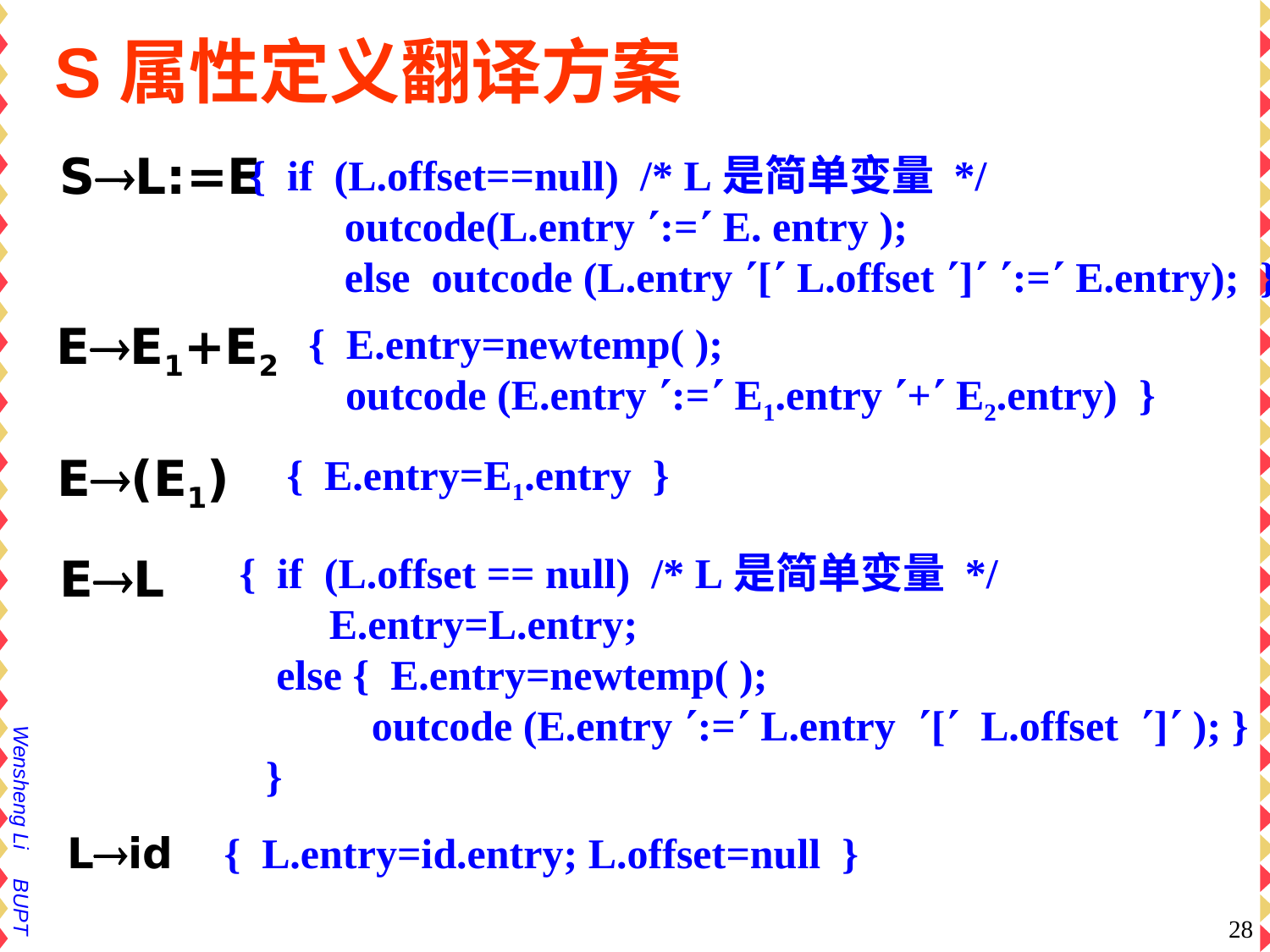

S属性定义翻译方案
S→L:=E
{  if  (L.offset==null)  /* L是简单变量 */
   outcode(L.entry ′:=′ E. entry );
   else  outcode (L.entry ′[′ L.offset ′]′ ′:=′ E.entry);  }
E→E1+E2
{  E.entry=newtemp( );
 outcode (E.entry ′:=′ E1.entry ′+′ E2.entry)  }
E→(E1)
{  E.entry=E1.entry  }
{  if  (L.offset == null)  /* L是简单变量 */
      E.entry=L.entry;
 else {  E.entry=newtemp( );
          outcode (E.entry ′:=′ L.entry  ′[′  L.offset  ′]′ ); }
}
E→L
{  L.entry=id.entry; L.offset=null  }
L→id
28